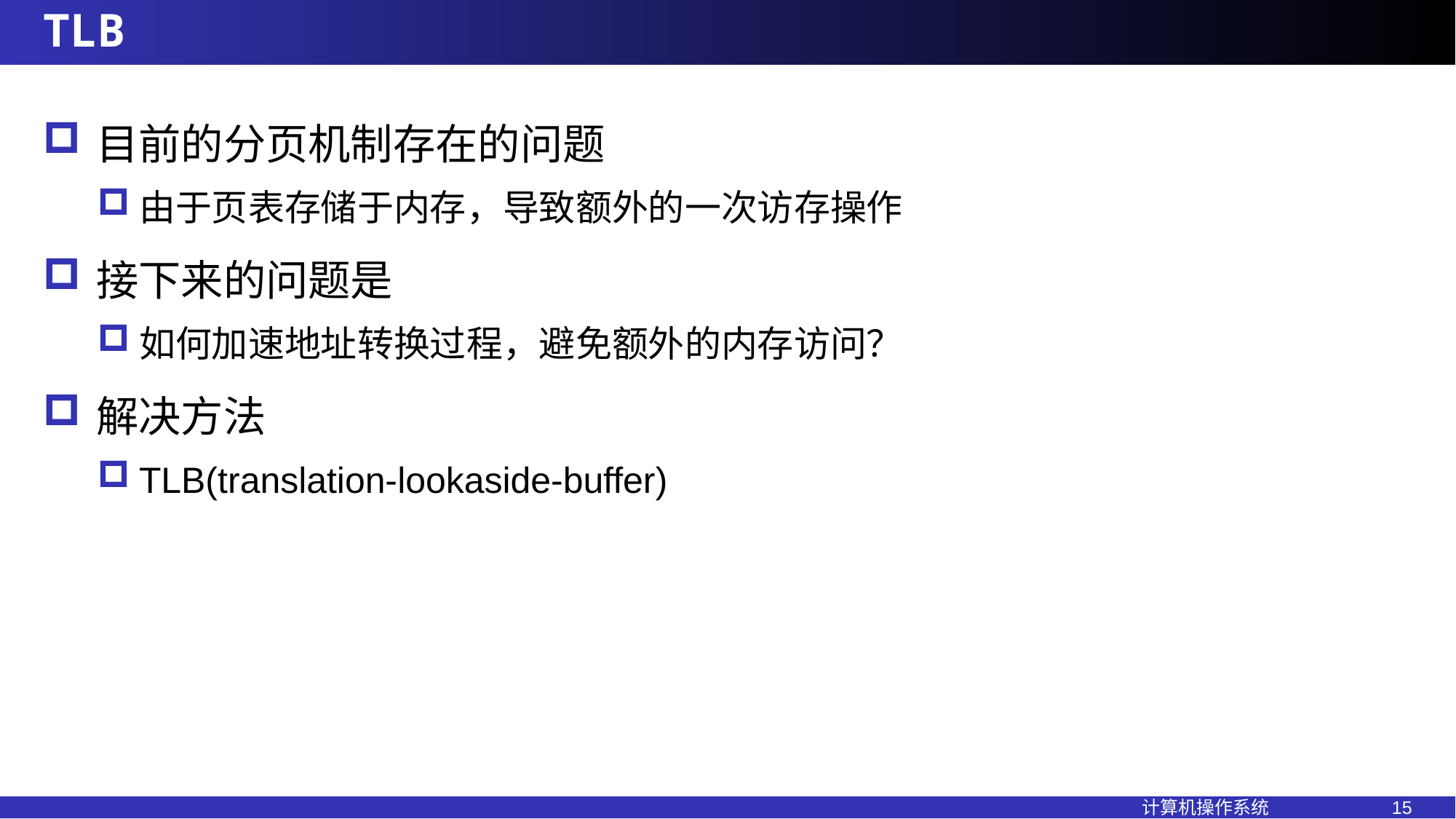

# TLB
目前的分页机制存在的问题
由于页表存储于内存，导致额外的一次访存操作
接下来的问题是
如何加速地址转换过程，避免额外的内存访问？
解决方法
TLB(translation-lookaside-buffer)
计算机操作系统                     15